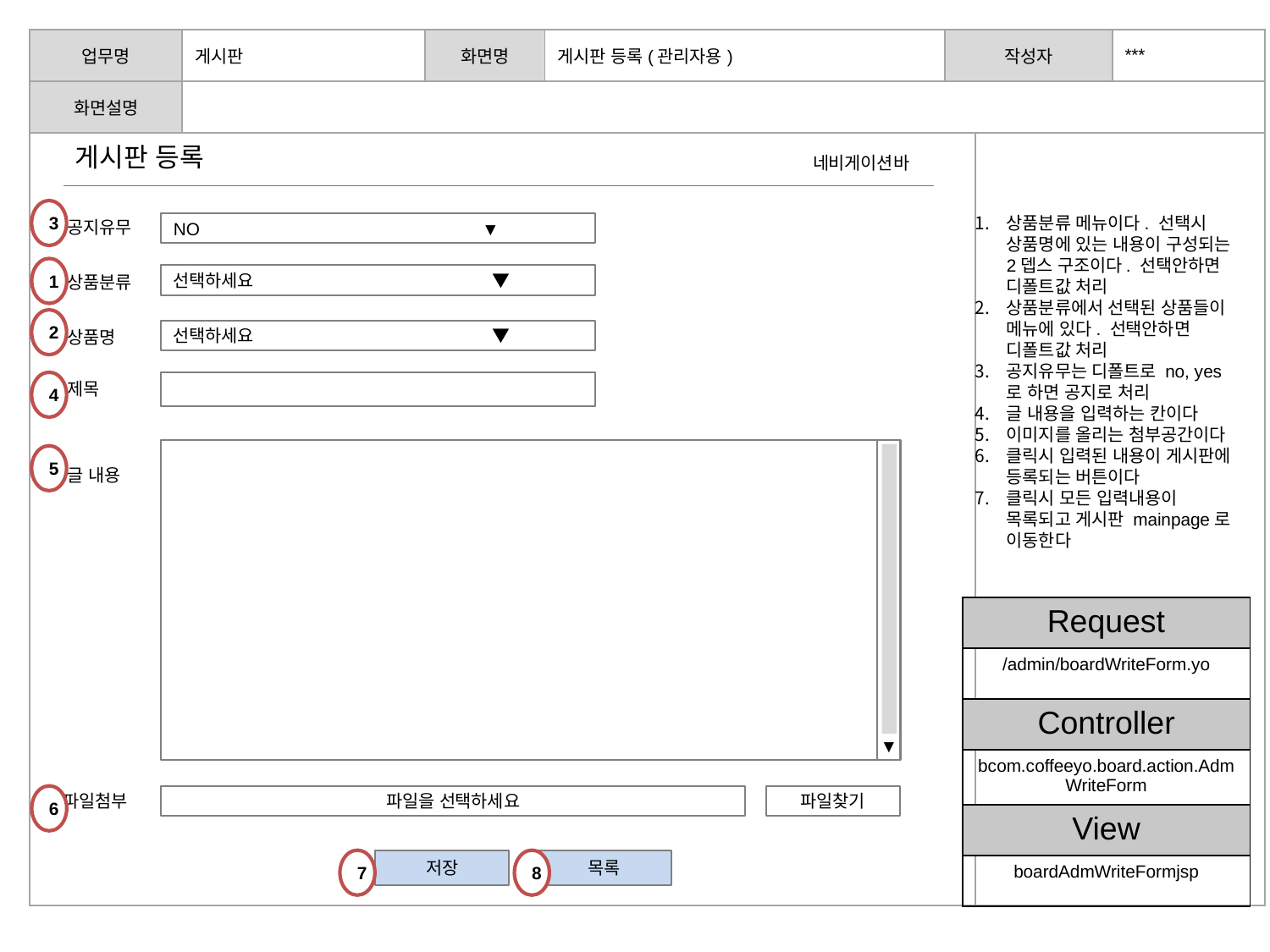

| 업무명 | 게시판 | 화면명 | 게시판 등록(관리자용) | 작성자 |  | \*\*\* |
| --- | --- | --- | --- | --- | --- | --- |
| 화면설명 |  |  |  |  |  |  |
|  |  |  |  |  |  |  |
게시판 등록
네비게이션바
3
상품분류 메뉴이다. 선택시 상품명에 있는 내용이 구성되는 2뎁스 구조이다. 선택안하면 디폴트값 처리
상품분류에서 선택된 상품들이 메뉴에 있다. 선택안하면 디폴트값 처리
공지유무는 디폴트로 no, yes로 하면 공지로 처리
글 내용을 입력하는 칸이다
이미지를 올리는 첨부공간이다
클릭시 입력된 내용이 게시판에 등록되는 버튼이다
클릭시 모든 입력내용이 목록되고 게시판 mainpage로 이동한다
공지유무
NO                                                          ▼
1
상품분류
선택하세요                                                 ▼
2
상품명
선택하세요                                                 ▼
제목
4

5
글 내용
| Request |
| --- |
| /admin/boardWriteForm.yo |
| Controller |
| bcom.coffeeyo.board.action.AdmWriteForm |
| View |
| boardAdmWriteFormjsp |
▼
파일첨부
6
파일을 선택하세요
파일찾기
7
저장
8
목록